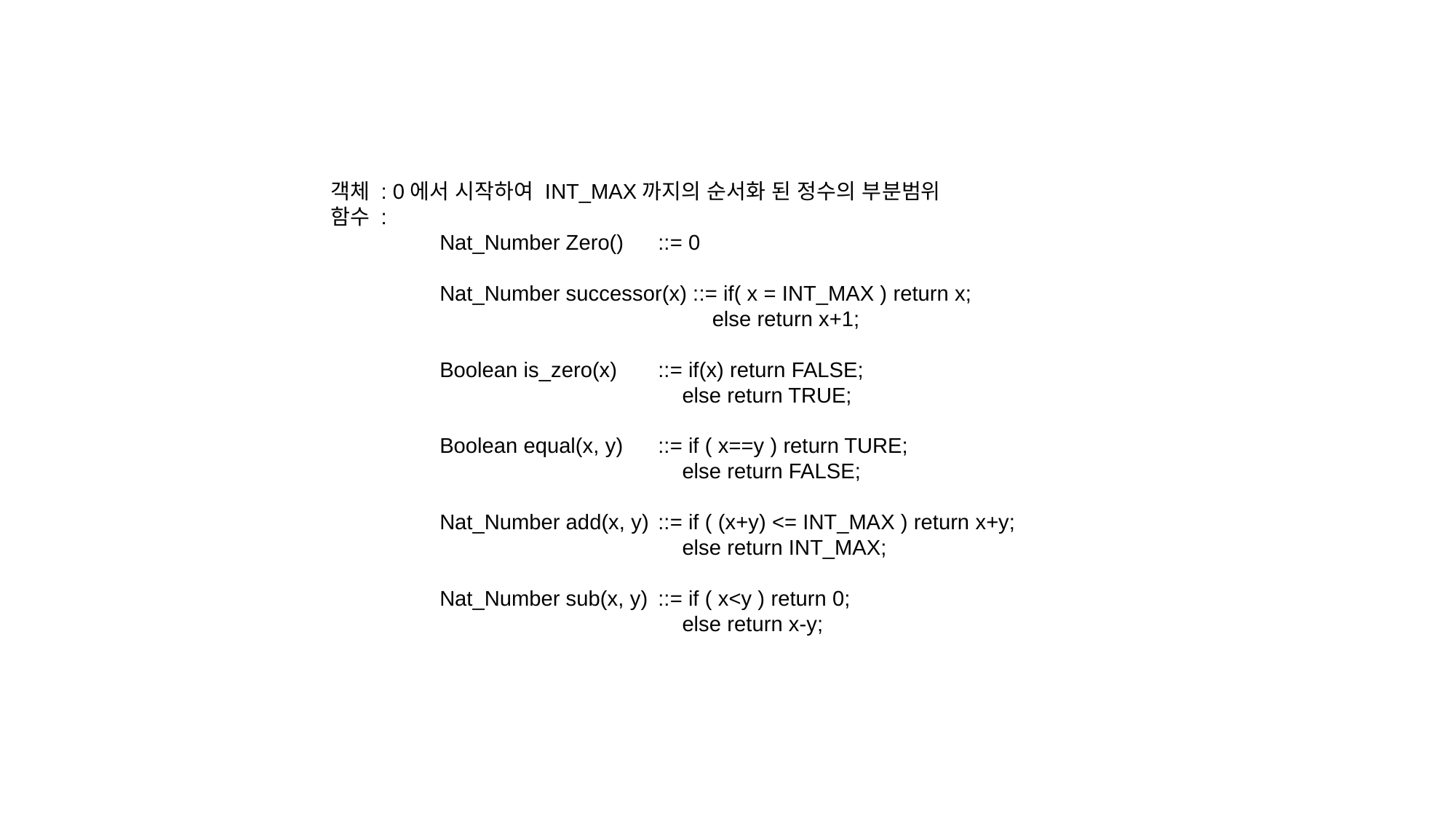

객체 : 0에서 시작하여 INT_MAX까지의 순서화 된 정수의 부분범위
함수 :
	Nat_Number Zero()	::= 0

	Nat_Number successor(x) ::= if( x = INT_MAX ) return x;
			         else return x+1;

	Boolean is_zero(x)	::= if(x) return FALSE;
			    else return TRUE;

	Boolean equal(x, y)	::= if ( x==y ) return TURE;
			    else return FALSE;

	Nat_Number add(x, y)	::= if ( (x+y) <= INT_MAX ) return x+y;
			    else return INT_MAX;

	Nat_Number sub(x, y)	::= if ( x<y ) return 0;
			    else return x-y;